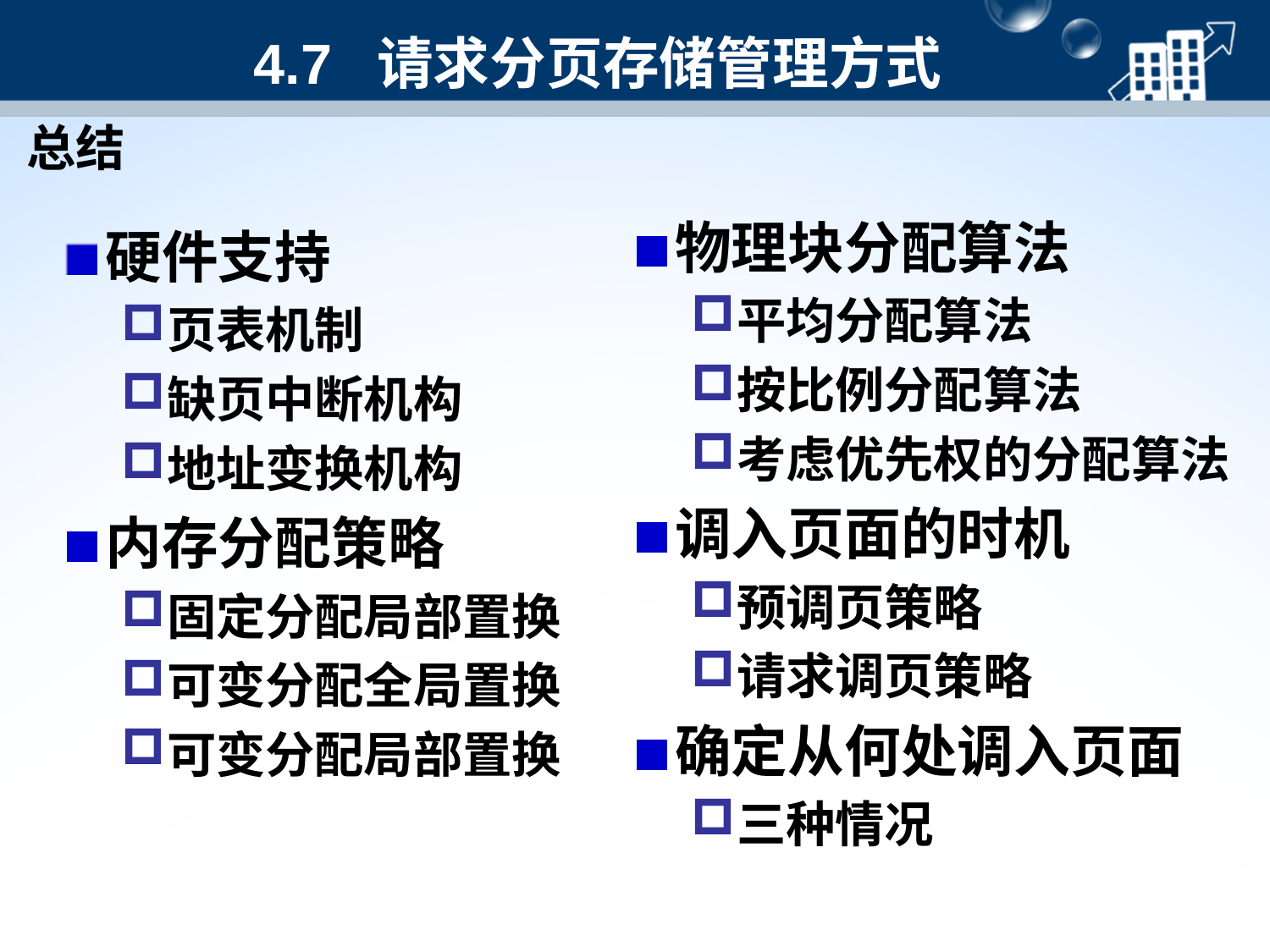

4.7  请求分页存储管理方式
总结
物理块分配算法
平均分配算法
按比例分配算法
考虑优先权的分配算法
调入页面的时机
预调页策略
请求调页策略
确定从何处调入页面
三种情况
硬件支持
页表机制
缺页中断机构
地址变换机构
内存分配策略
固定分配局部置换
可变分配全局置换
可变分配局部置换